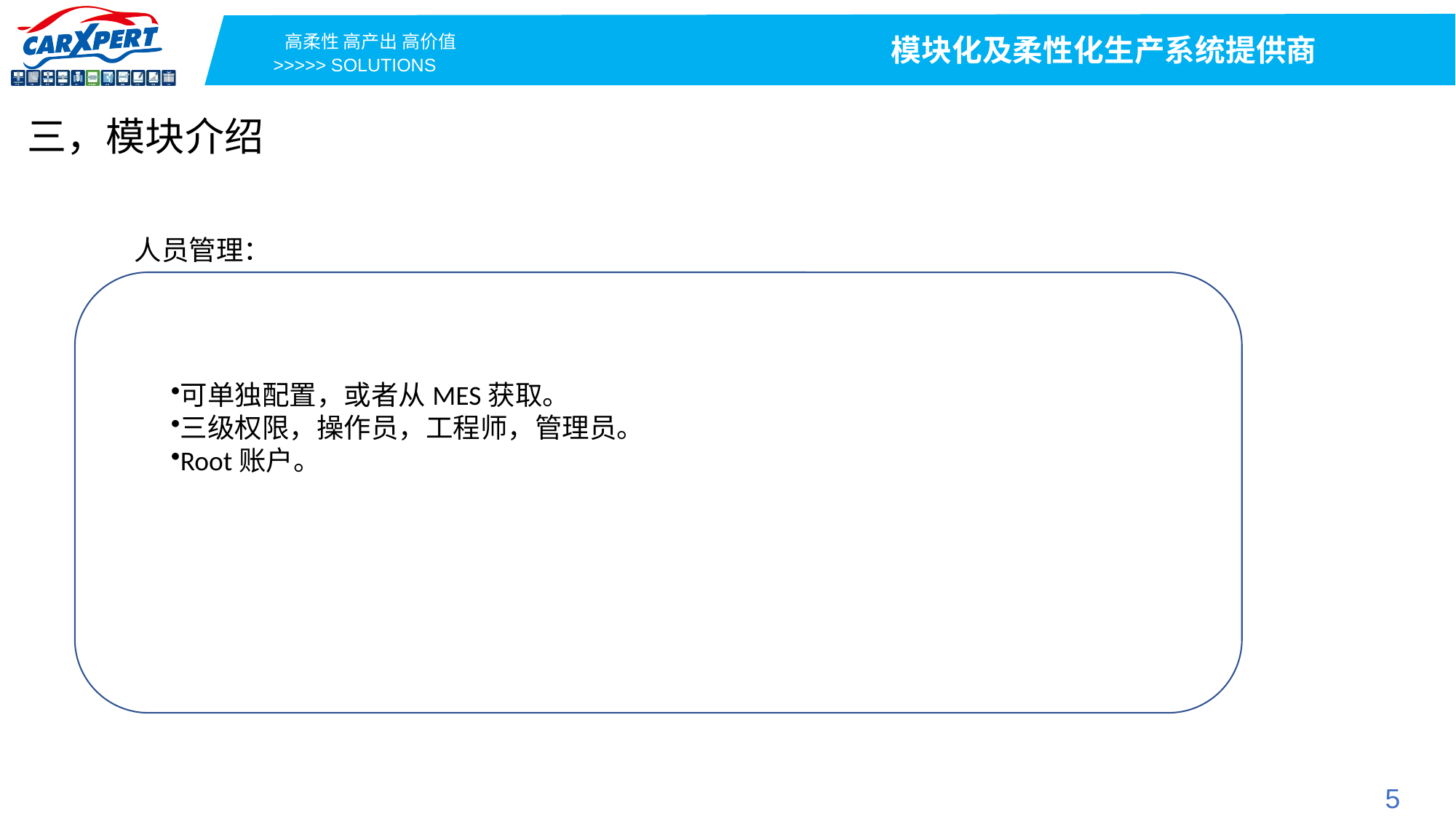

三，模块介绍
人员管理：
可单独配置，或者从MES获取。
三级权限，操作员，工程师，管理员。
Root账户。